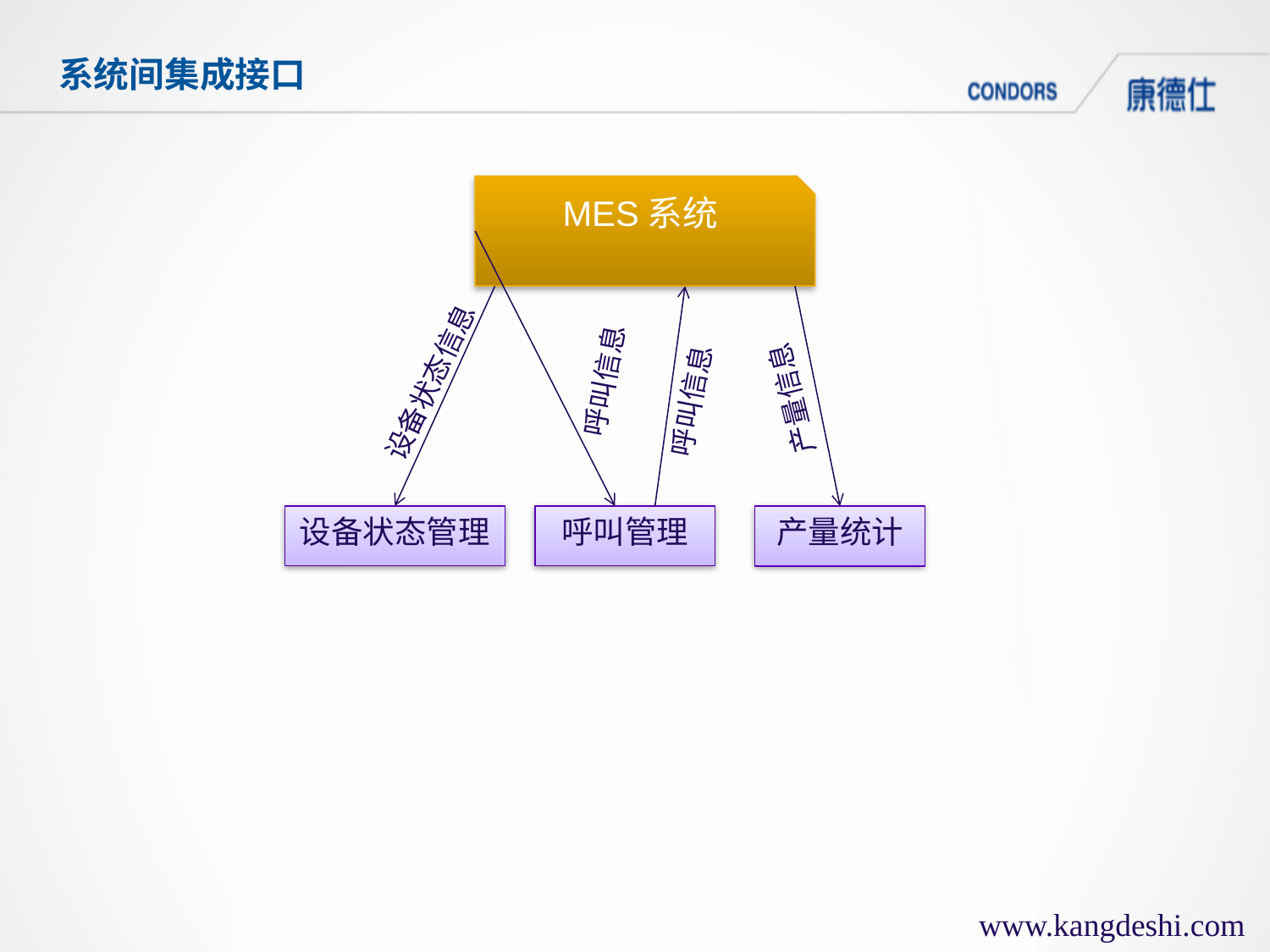

系统间集成接口
MES系统
呼叫信息
设备状态信息
产量信息
呼叫信息
设备状态管理
呼叫管理
产量统计